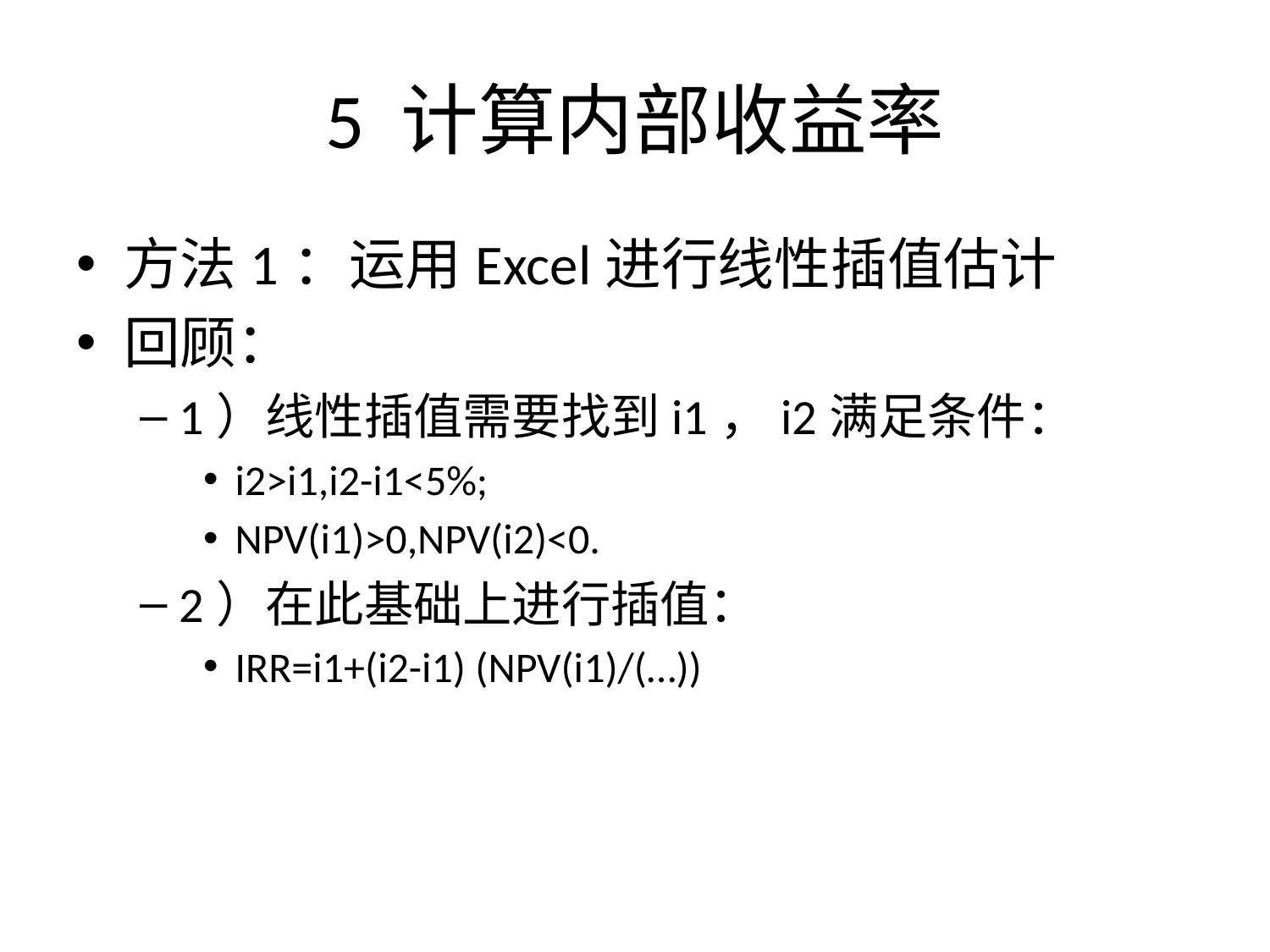

# 5 计算内部收益率
方法1：运用Excel进行线性插值估计
回顾：
1）线性插值需要找到i1，i2满足条件：
i2>i1,i2-i1<5%;
NPV(i1)>0,NPV(i2)<0.
2）在此基础上进行插值：
IRR=i1+(i2-i1) (NPV(i1)/(…))